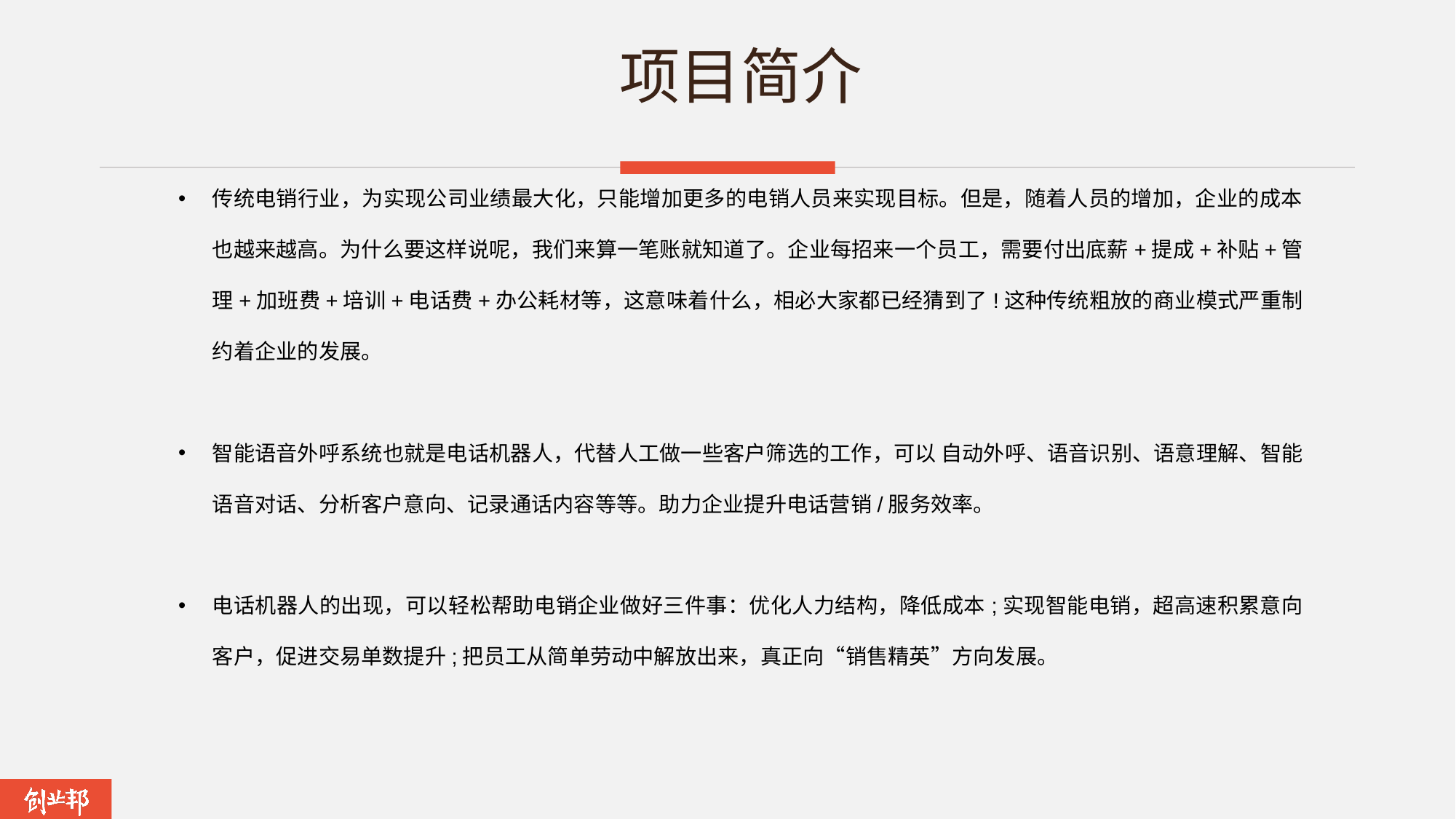

# 项目简介
传统电销行业，为实现公司业绩最大化，只能增加更多的电销人员来实现目标。但是，随着人员的增加，企业的成本也越来越高。为什么要这样说呢，我们来算一笔账就知道了。企业每招来一个员工，需要付出底薪+提成+补贴+管理+加班费+培训+电话费+办公耗材等，这意味着什么，相必大家都已经猜到了!这种传统粗放的商业模式严重制约着企业的发展。

智能语音外呼系统也就是电话机器人，代替人工做一些客户筛选的工作，可以 自动外呼、语音识别、语意理解、智能语音对话、分析客户意向、记录通话内容等等。助力企业提升电话营销/服务效率。

电话机器人的出现，可以轻松帮助电销企业做好三件事：优化人力结构，降低成本;实现智能电销，超高速积累意向客户，促进交易单数提升;把员工从简单劳动中解放出来，真正向“销售精英”方向发展。